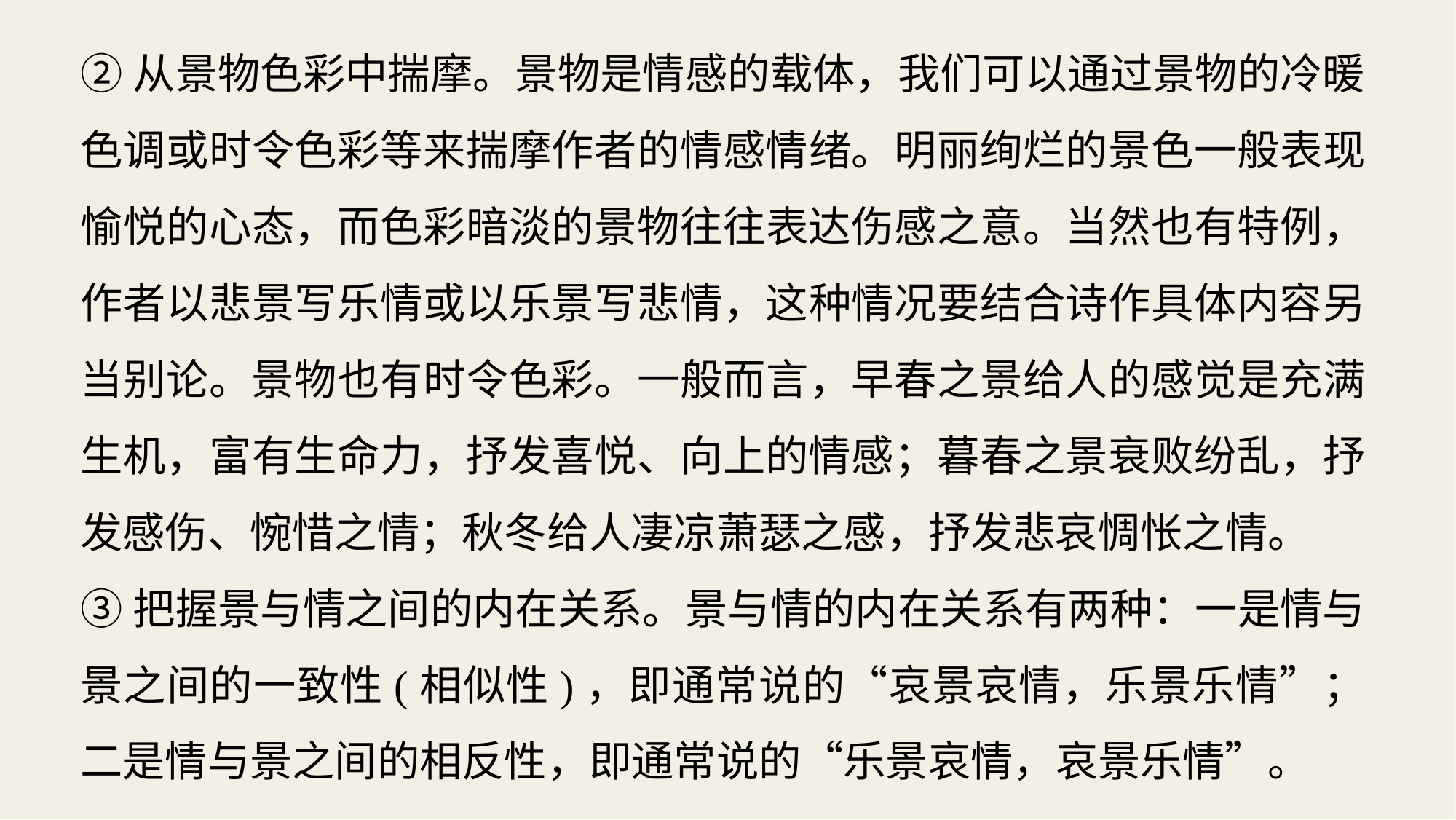

②从景物色彩中揣摩。景物是情感的载体，我们可以通过景物的冷暖色调或时令色彩等来揣摩作者的情感情绪。明丽绚烂的景色一般表现愉悦的心态，而色彩暗淡的景物往往表达伤感之意。当然也有特例，作者以悲景写乐情或以乐景写悲情，这种情况要结合诗作具体内容另当别论。景物也有时令色彩。一般而言，早春之景给人的感觉是充满生机，富有生命力，抒发喜悦、向上的情感；暮春之景衰败纷乱，抒发感伤、惋惜之情；秋冬给人凄凉萧瑟之感，抒发悲哀惆怅之情。
③把握景与情之间的内在关系。景与情的内在关系有两种：一是情与景之间的一致性(相似性)，即通常说的“哀景哀情，乐景乐情”；二是情与景之间的相反性，即通常说的“乐景哀情，哀景乐情”。